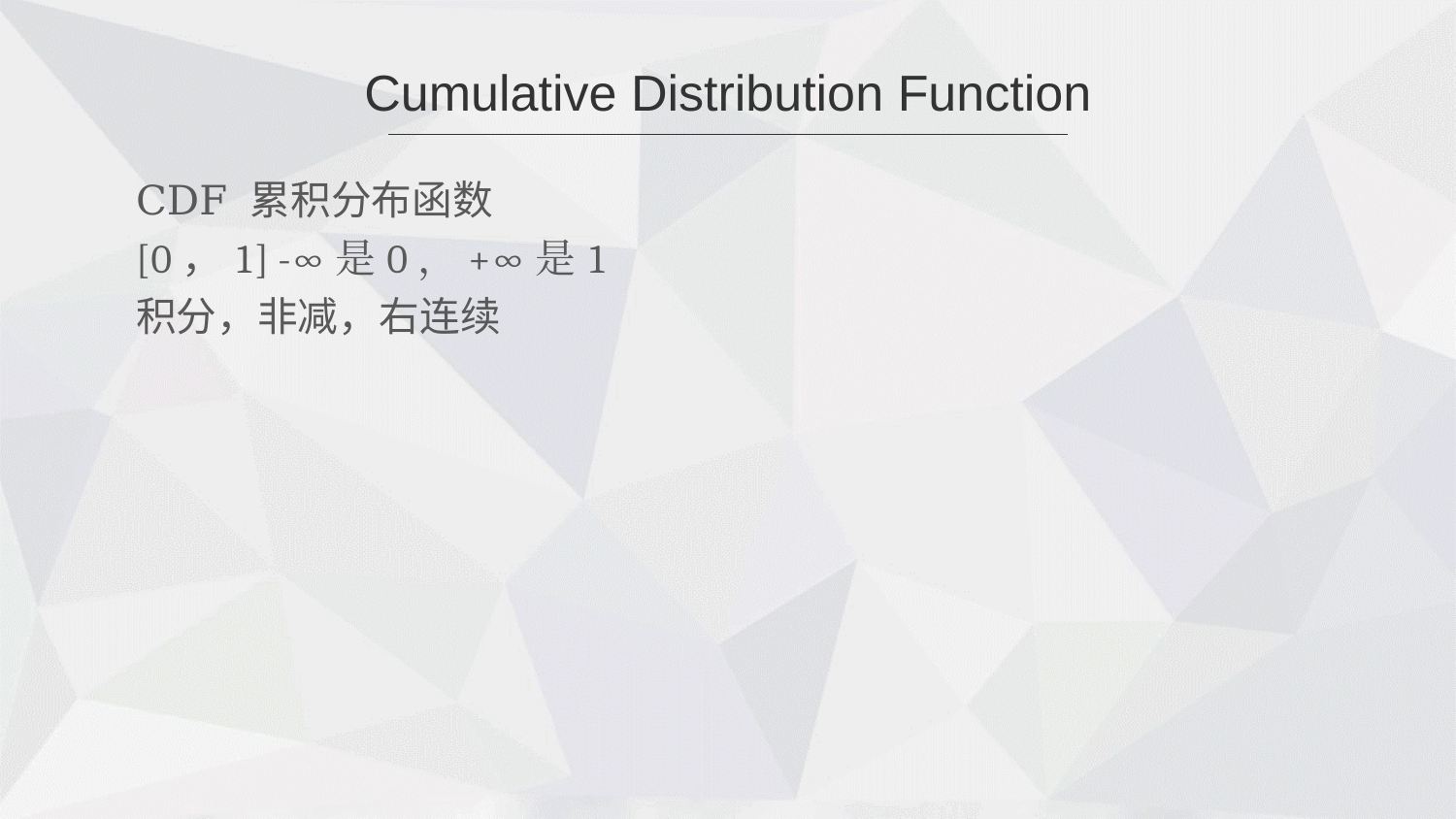

Cumulative Distribution Function
CDF 累积分布函数
[0，1] -∞是0，+∞是1
积分，非减，右连续